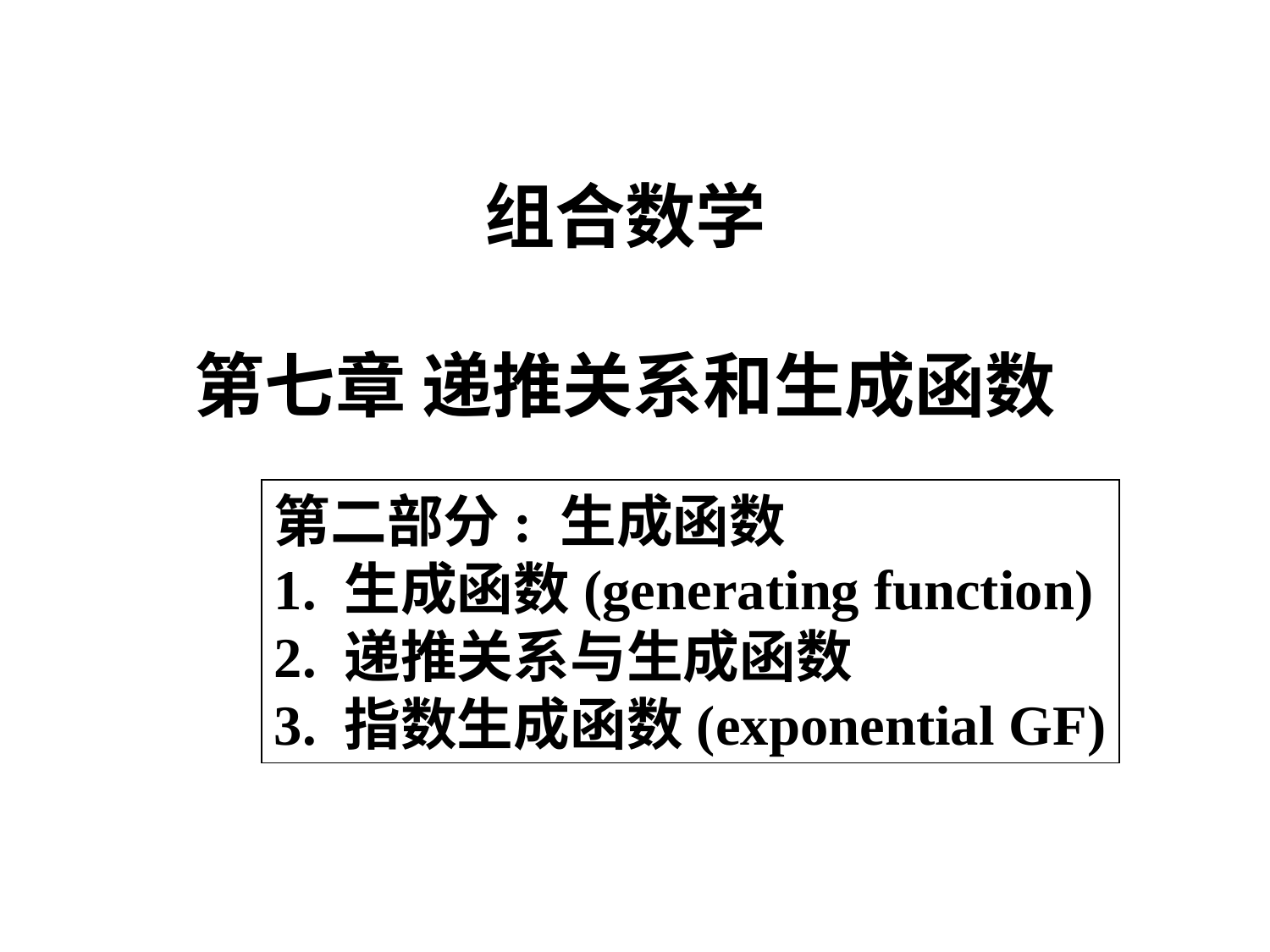

# 组合数学 第七章 递推关系和生成函数
第二部分: 生成函数
1. 生成函数(generating function)
2. 递推关系与生成函数
3. 指数生成函数(exponential GF)